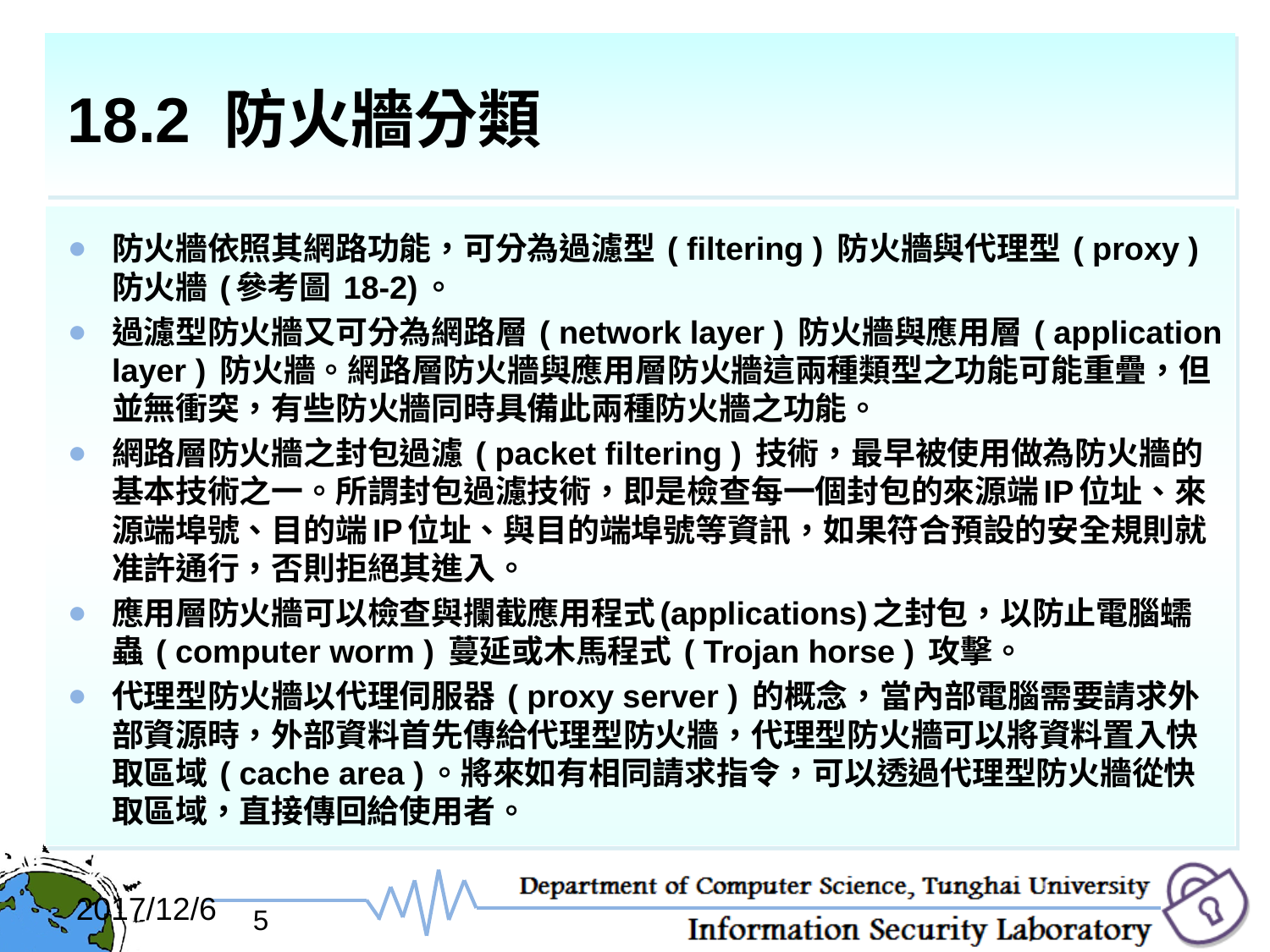

# 18.2 防火牆分類
防火牆依照其網路功能，可分為過濾型 ( filtering ) 防火牆與代理型 ( proxy ) 防火牆 (參考圖 18-2)。
過濾型防火牆又可分為網路層 ( network layer ) 防火牆與應用層 ( application layer ) 防火牆。網路層防火牆與應用層防火牆這兩種類型之功能可能重疊，但並無衝突，有些防火牆同時具備此兩種防火牆之功能。
網路層防火牆之封包過濾 ( packet filtering ) 技術，最早被使用做為防火牆的基本技術之一。所謂封包過濾技術，即是檢查每一個封包的來源端IP位址、來源端埠號、目的端IP位址、與目的端埠號等資訊，如果符合預設的安全規則就准許通行，否則拒絕其進入。
應用層防火牆可以檢查與攔截應用程式(applications)之封包，以防止電腦蠕蟲 ( computer worm ) 蔓延或木馬程式 ( Trojan horse ) 攻擊。
代理型防火牆以代理伺服器 ( proxy server ) 的概念，當內部電腦需要請求外部資源時，外部資料首先傳給代理型防火牆，代理型防火牆可以將資料置入快取區域 ( cache area )。將來如有相同請求指令，可以透過代理型防火牆從快取區域，直接傳回給使用者。

2017/12/6
5